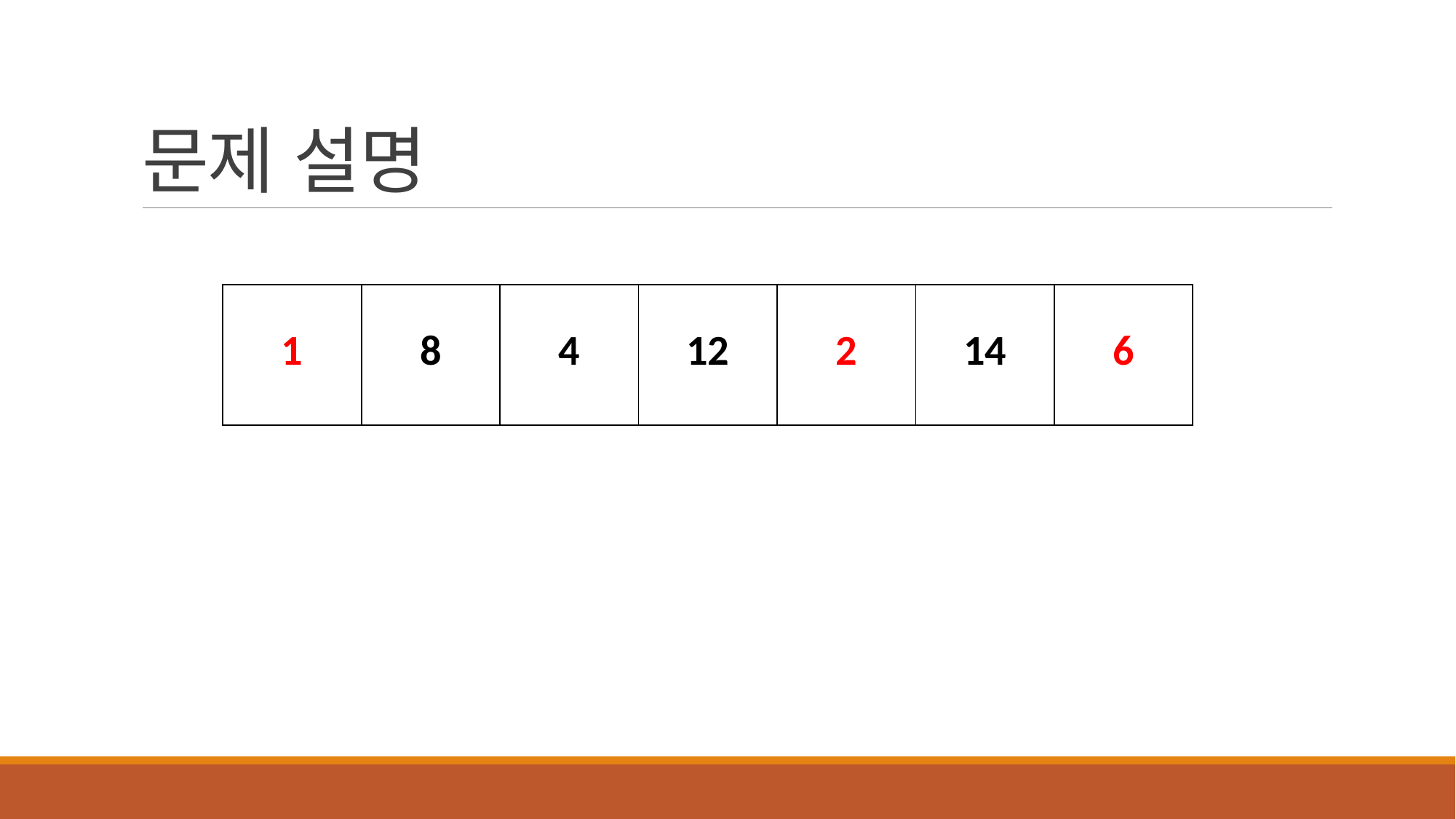

# 문제 설명
| 1 | 8 | 4 | 12 | 2 | 14 | 6 |
| --- | --- | --- | --- | --- | --- | --- |